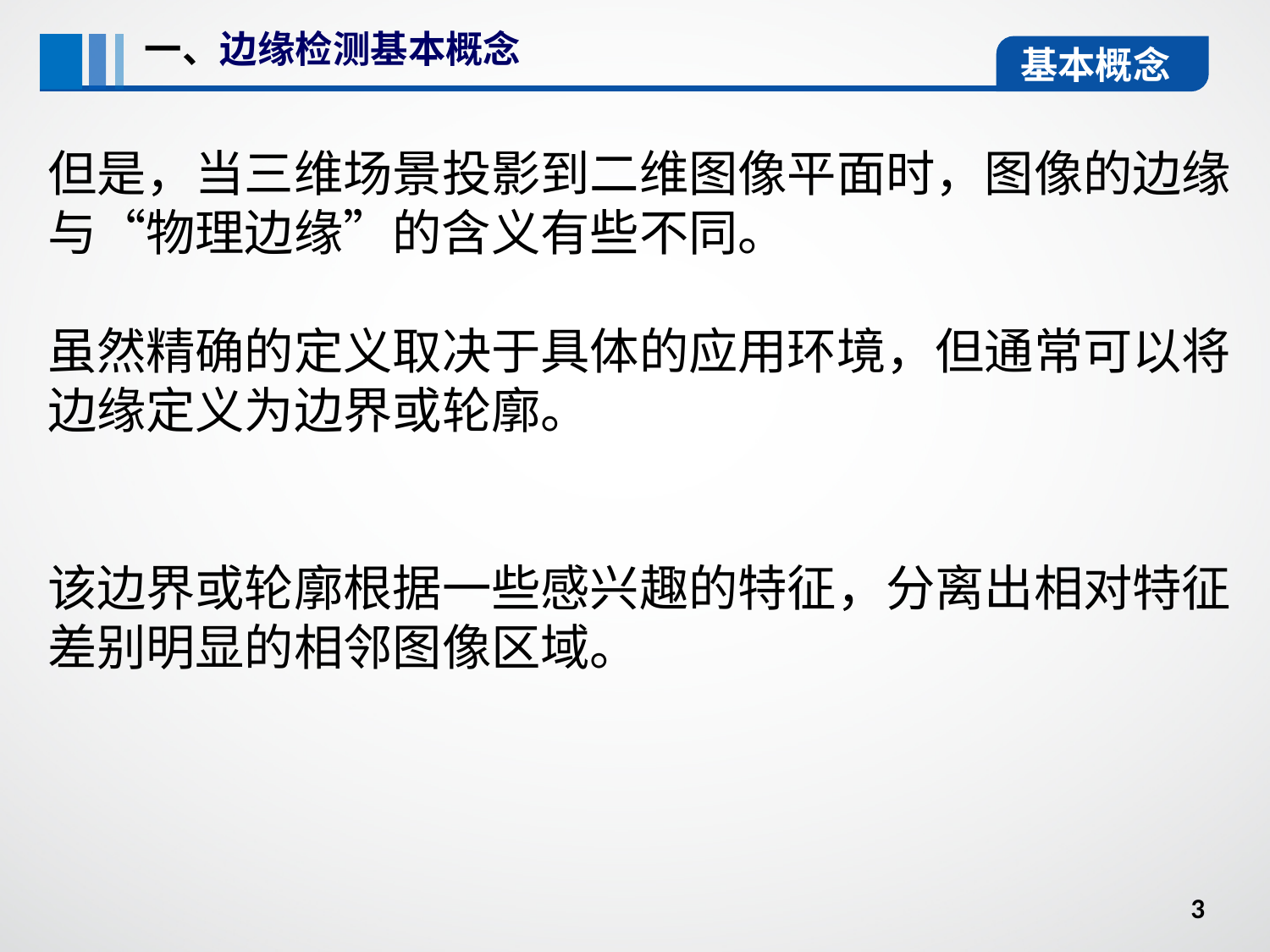

一、边缘检测基本概念
基本概念
但是，当三维场景投影到二维图像平面时，图像的边缘与“物理边缘”的含义有些不同。

虽然精确的定义取决于具体的应用环境，但通常可以将边缘定义为边界或轮廓。

该边界或轮廓根据一些感兴趣的特征，分离出相对特征差别明显的相邻图像区域。

3